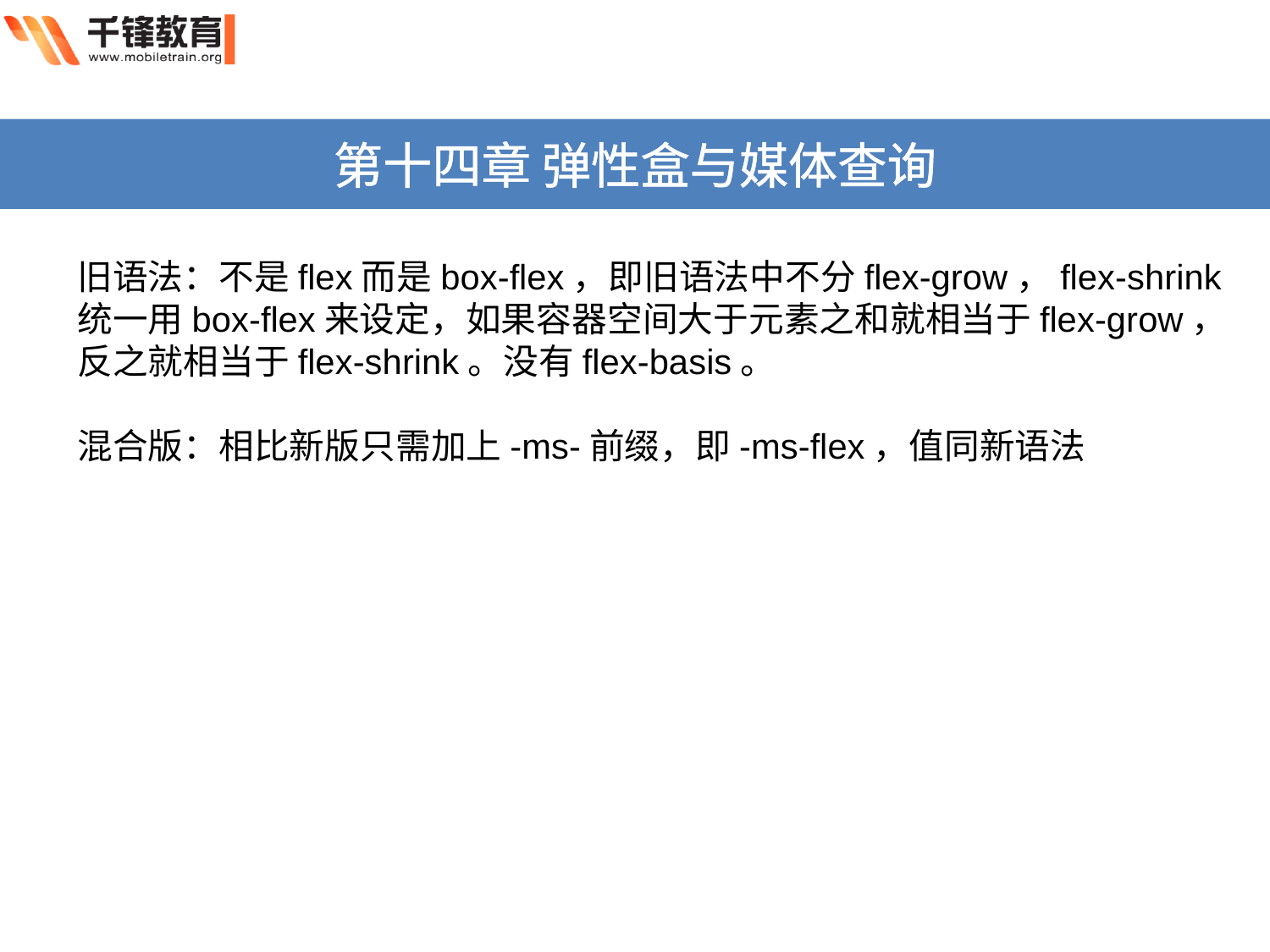

第十四章 弹性盒与媒体查询
旧语法：不是flex而是box-flex，即旧语法中不分flex-grow，flex-shrink统一用box-flex来设定，如果容器空间大于元素之和就相当于flex-grow，反之就相当于flex-shrink。没有flex-basis。

混合版：相比新版只需加上-ms-前缀，即-ms-flex，值同新语法